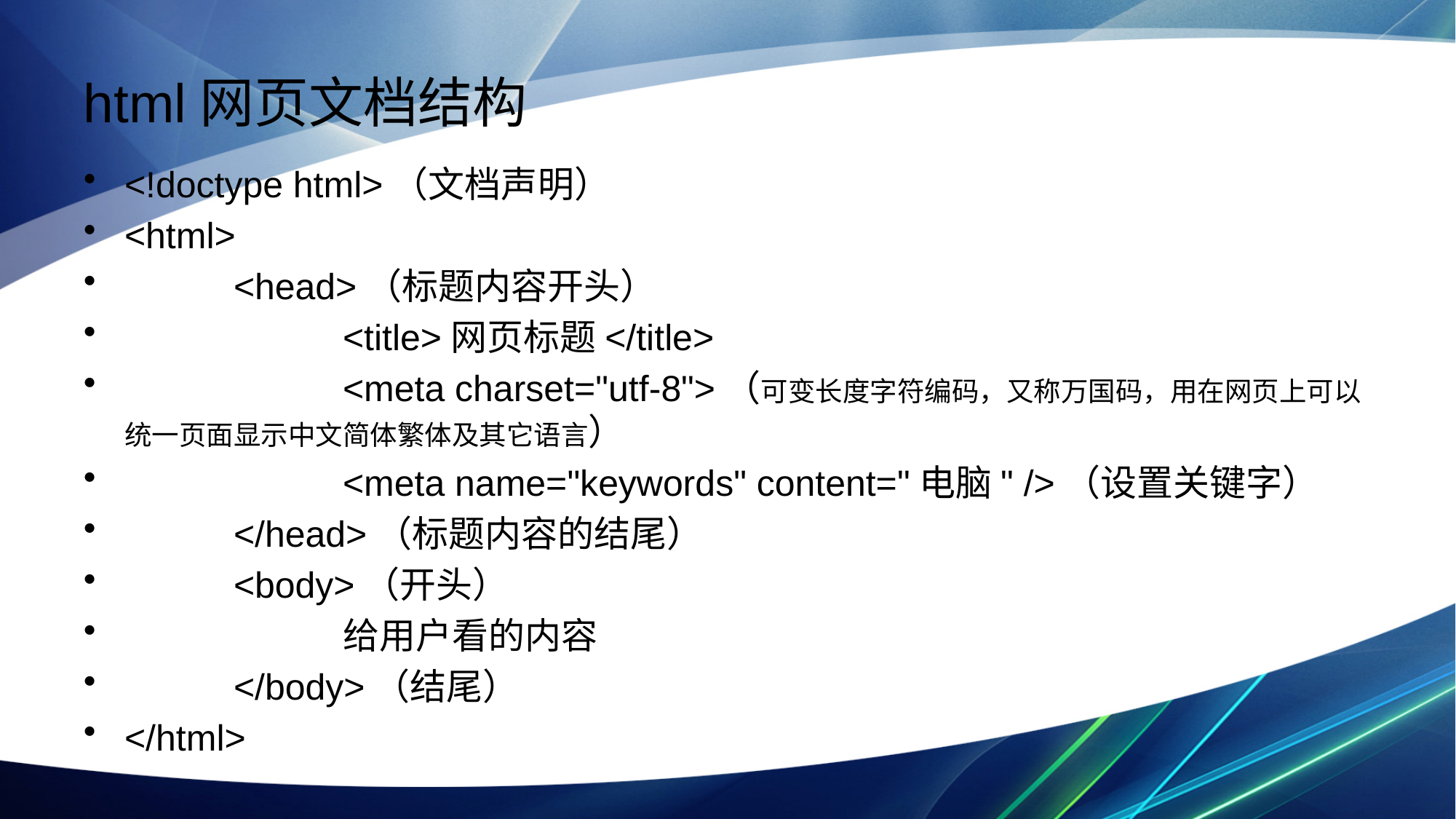

# html网页文档结构
<!doctype html>（文档声明）
<html>
	<head>（标题内容开头）
		<title>网页标题</title>
		<meta charset="utf-8">（可变长度字符编码，又称万国码，用在网页上可以统一页面显示中文简体繁体及其它语言）
		<meta name="keywords" content="电脑" />（设置关键字）
	</head>（标题内容的结尾）
	<body>（开头）
		给用户看的内容
	</body>（结尾）
</html>